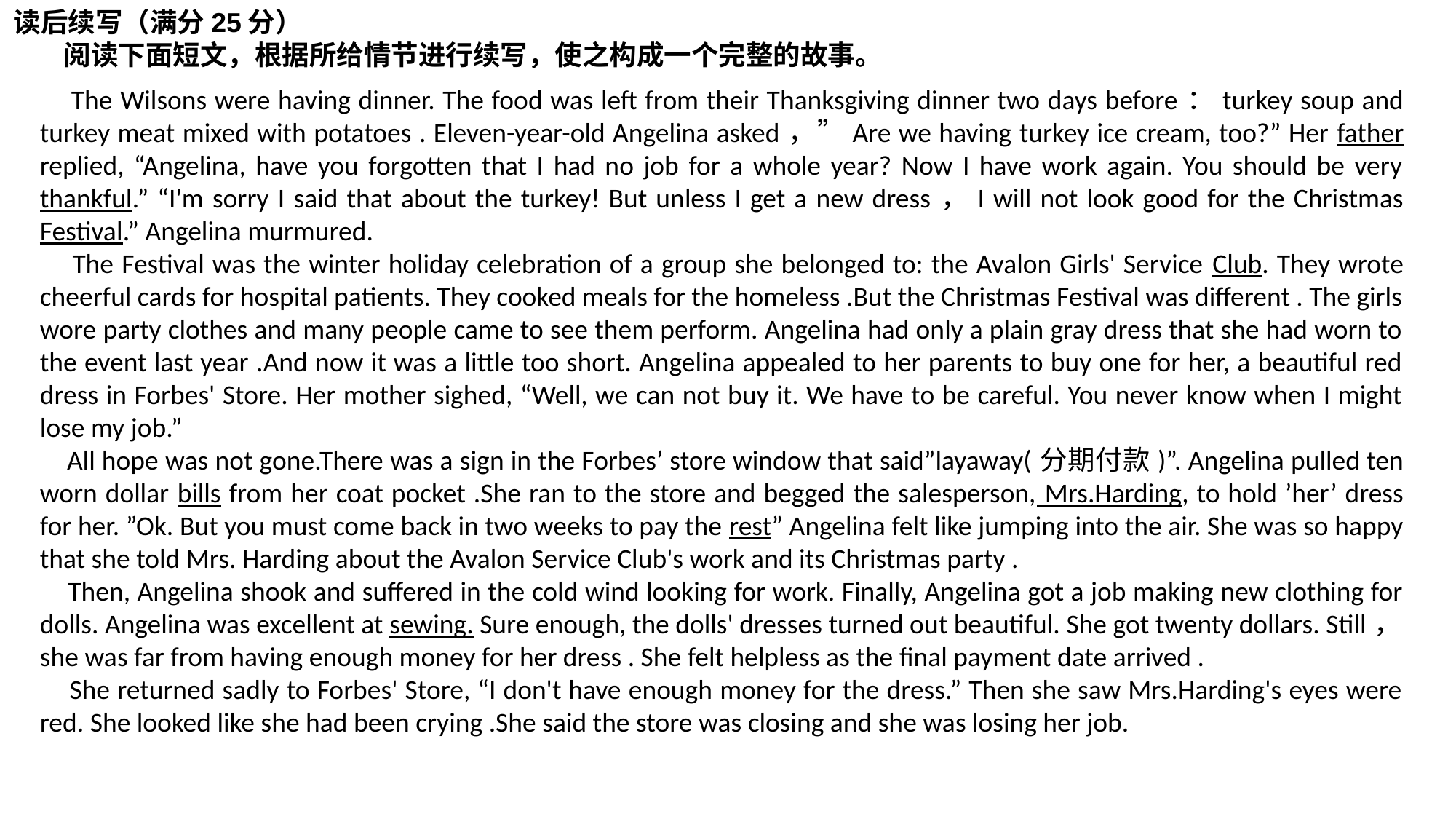

读后续写（满分25分）
       阅读下面短文，根据所给情节进行续写，使之构成一个完整的故事。
    The Wilsons were having dinner. The food was left from their Thanksgiving dinner two days before：turkey soup and turkey meat mixed with potatoes . Eleven-year-old Angelina asked，”Are we having turkey ice cream, too?” Her father replied, “Angelina, have you forgotten that I had no job for a whole year? Now I have work again. You should be very thankful.” “I'm sorry I said that about the turkey! But unless I get a new dress，I will not look good for the Christmas Festival.” Angelina murmured.
    The Festival was the winter holiday celebration of a group she belonged to: the Avalon Girls' Service Club. They wrote cheerful cards for hospital patients. They cooked meals for the homeless .But the Christmas Festival was different . The girls wore party clothes and many people came to see them perform. Angelina had only a plain gray dress that she had worn to the event last year .And now it was a little too short. Angelina appealed to her parents to buy one for her, a beautiful red dress in Forbes' Store. Her mother sighed, “Well, we can not buy it. We have to be careful. You never know when I might lose my job.”
    All hope was not gone.There was a sign in the Forbes’ store window that said”layaway(分期付款)”. Angelina pulled ten worn dollar bills from her coat pocket .She ran to the store and begged the salesperson, Mrs.Harding, to hold ’her’ dress for her. ”Ok. But you must come back in two weeks to pay the rest” Angelina felt like jumping into the air. She was so happy that she told Mrs. Harding about the Avalon Service Club's work and its Christmas party .
    Then, Angelina shook and suffered in the cold wind looking for work. Finally, Angelina got a job making new clothing for dolls. Angelina was excellent at sewing. Sure enough, the dolls' dresses turned out beautiful. She got twenty dollars. Still，she was far from having enough money for her dress . She felt helpless as the final payment date arrived .
    She returned sadly to Forbes' Store, “I don't have enough money for the dress.” Then she saw Mrs.Harding's eyes were red. She looked like she had been crying .She said the store was closing and she was losing her job.